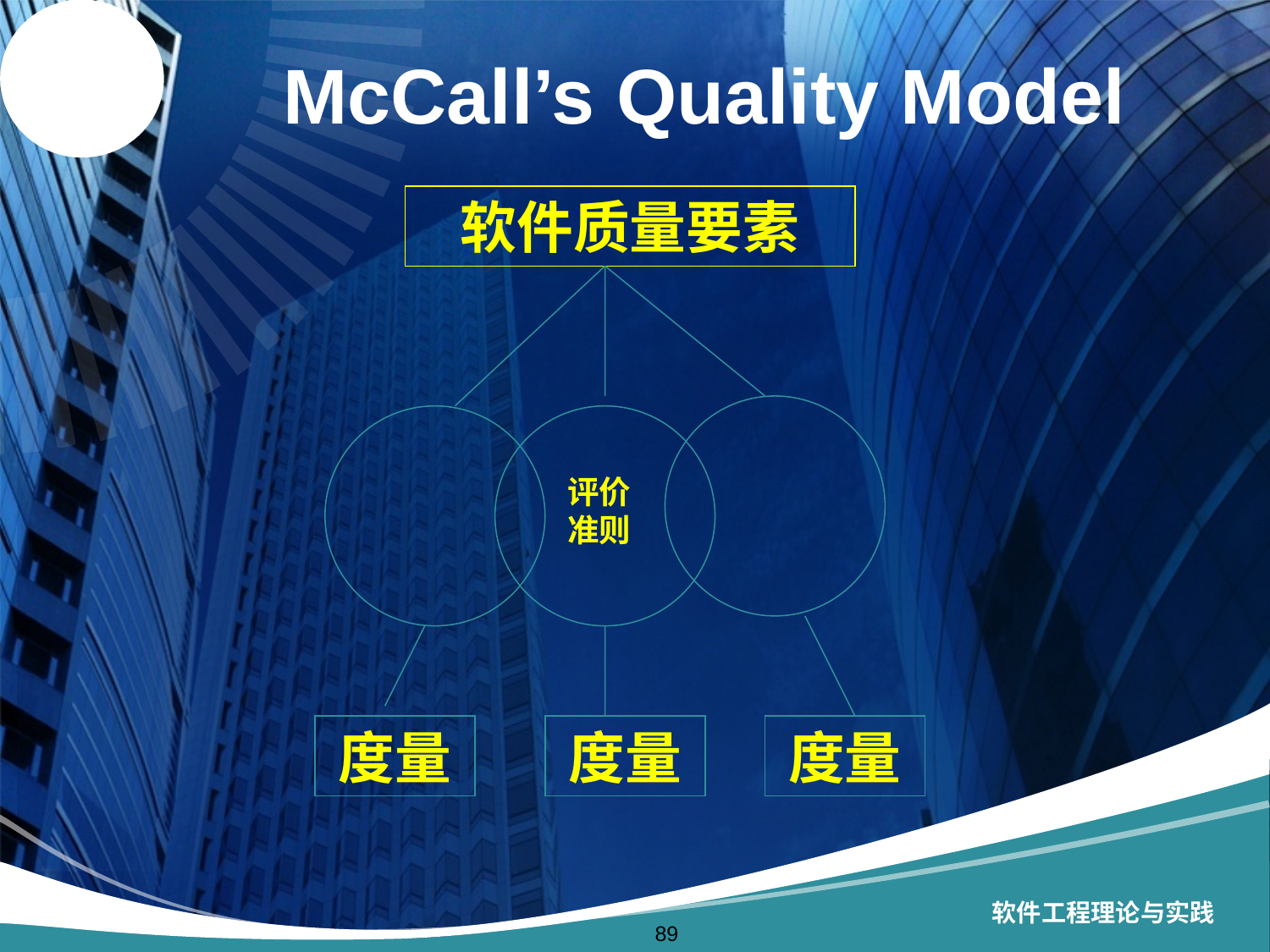

# McCall’s Quality Model
软件质量要素

评价准则

度量
度量
度量
软件工程理论与实践
89